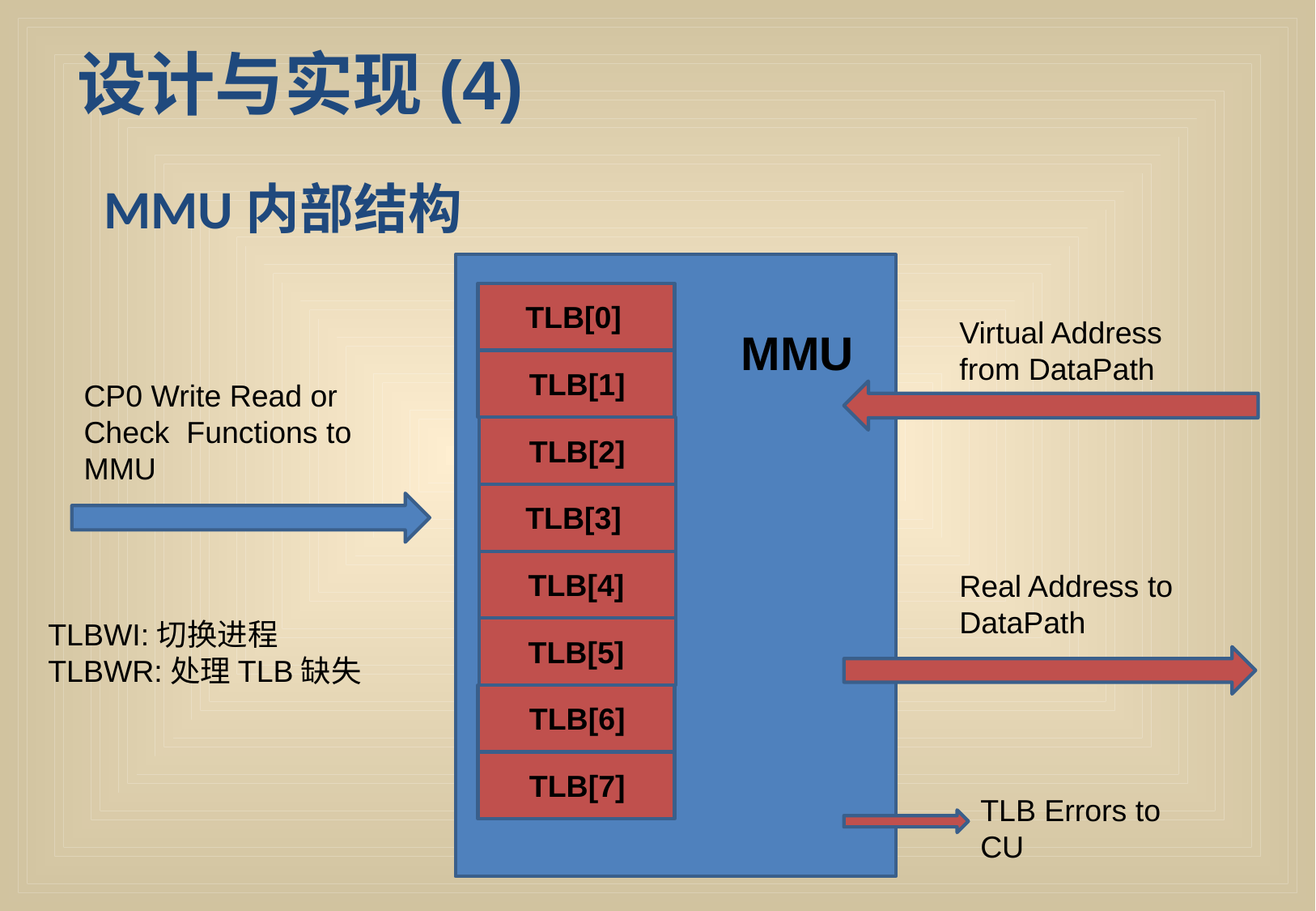

设计与实现(4)
MMU内部结构

TLB[0]
Virtual Address from DataPath
MMU

TLB[1]
CP0 Write Read or Check  Functions to MMU

TLB[2]

TLB[3]

TLB[4]
Real Address to DataPath
TLBWI:切换进程
TLBWR:处理TLB缺失

TLB[5]

TLB[6]

TLB[7]
TLB Errors to CU